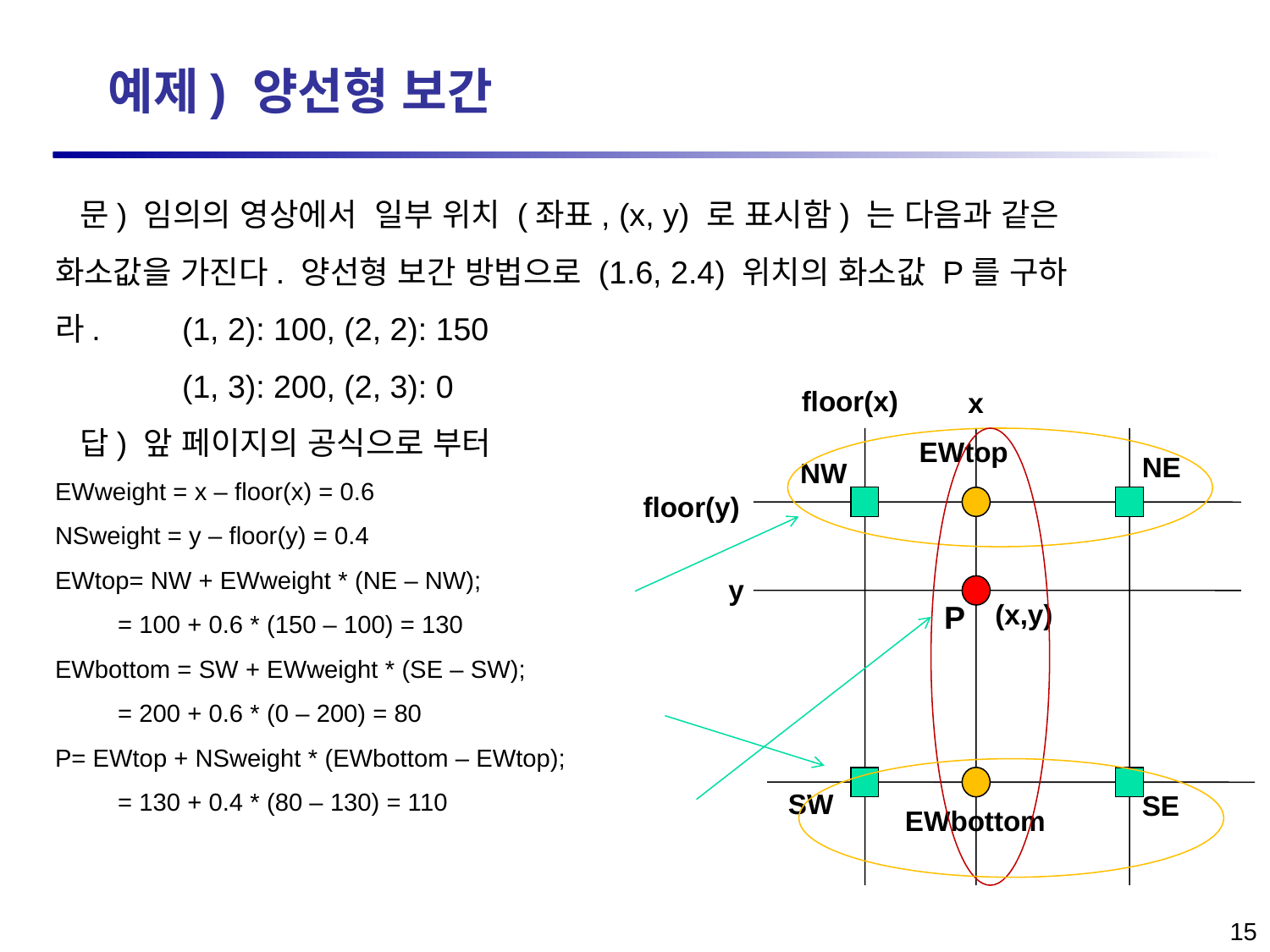

예제) 양선형 보간
문) 임의의 영상에서  일부 위치 (좌표, (x, y) 로 표시함) 는 다음과 같은 화소값을 가진다. 양선형 보간 방법으로 (1.6, 2.4) 위치의 화소값 P를 구하라.	(1, 2): 100, (2, 2): 150
	(1, 3): 200, (2, 3): 0
답) 앞 페이지의 공식으로 부터
EWweight = x – floor(x) = 0.6
NSweight = y – floor(y) = 0.4
EWtop= NW + EWweight * (NE – NW);
         = 100 + 0.6 * (150 – 100) = 130
EWbottom = SW + EWweight * (SE – SW);
         = 200 + 0.6 * (0 – 200) = 80
P= EWtop + NSweight * (EWbottom – EWtop);
         = 130 + 0.4 * (80 – 130) = 110
floor(x)
x

EWtop

NE
NW
floor(y)

y

(x,y)
P

SW

SE

EWbottom
15